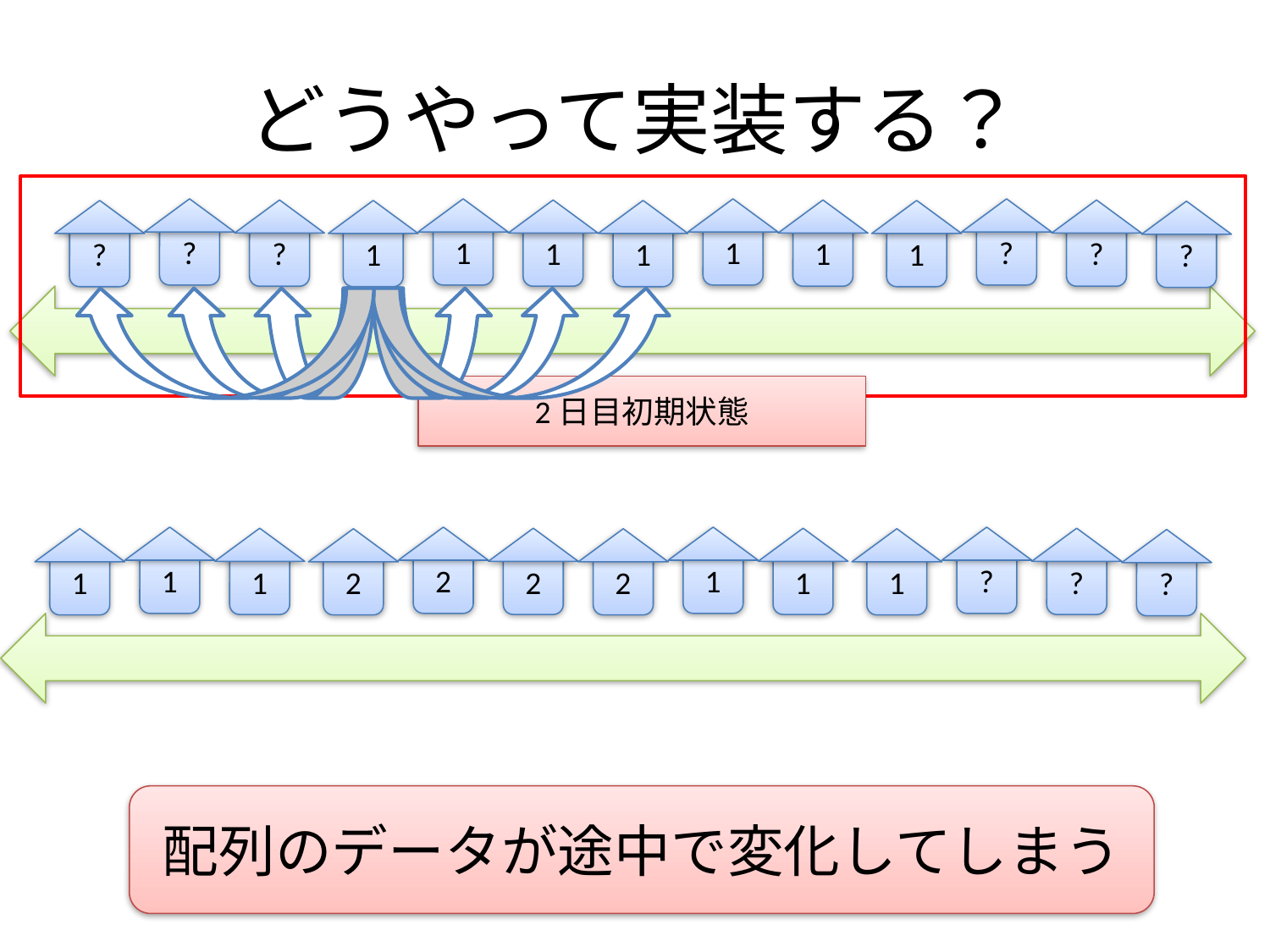

# どうやって実装する？

?

1

1

?

?

1

1

?

?

1

1

1

?

2日目初期状態

1

2

1

?

1

2

1

?

1

2

2

1

?

配列のデータが途中で変化してしまう